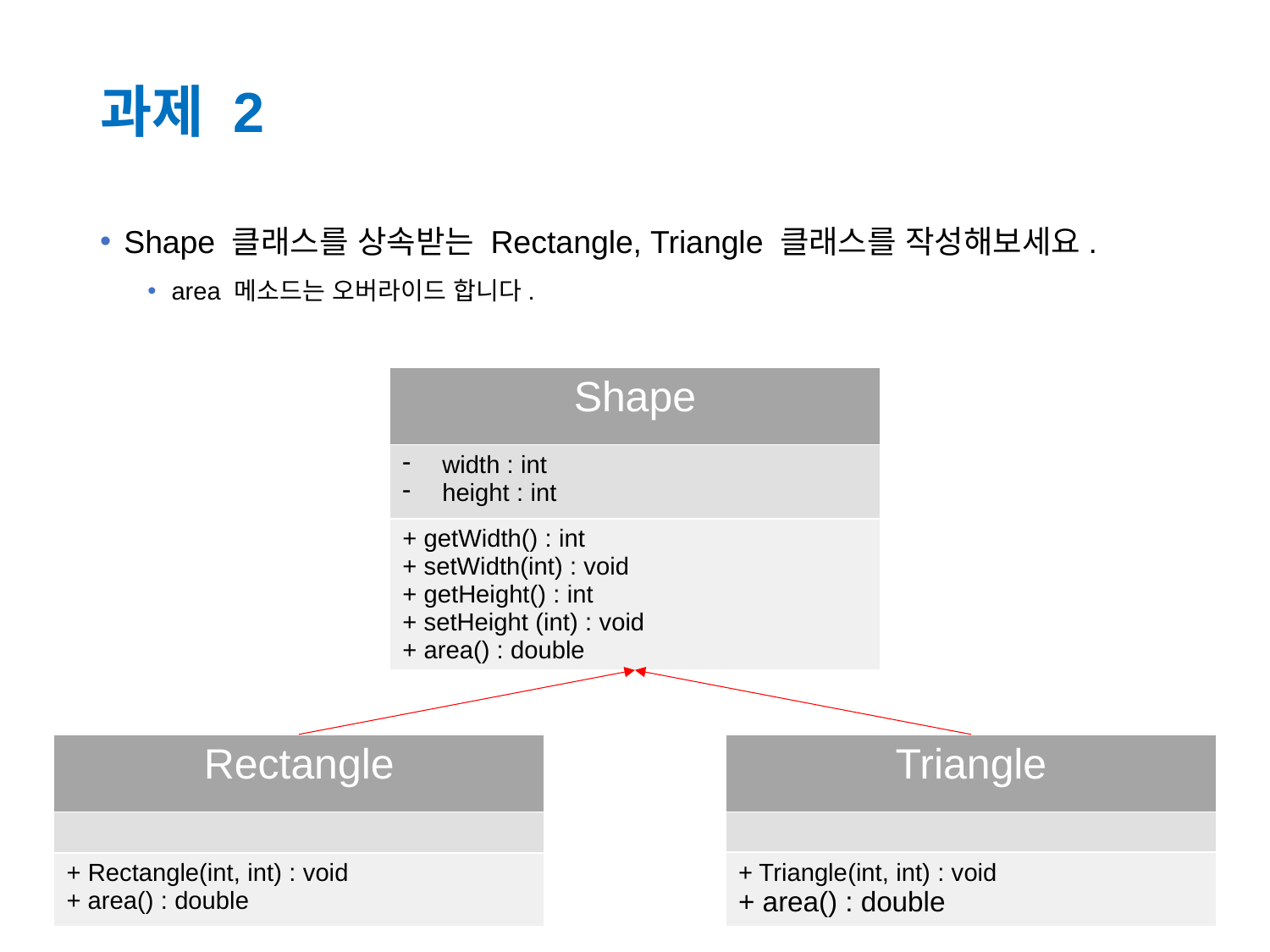

# 과제 2
Shape 클래스를 상속받는 Rectangle, Triangle 클래스를 작성해보세요.
area 메소드는 오버라이드 합니다.
| Shape |
| --- |
| width : int height : int |
| + getWidth() : int + setWidth(int) : void + getHeight() : int + setHeight (int) : void + area() : double |
| Rectangle |
| --- |
|  |
| + Rectangle(int, int) : void + area() : double |
| Triangle |
| --- |
|  |
| + Triangle(int, int) : void + area() : double |
Hallym University Embedded System Lab